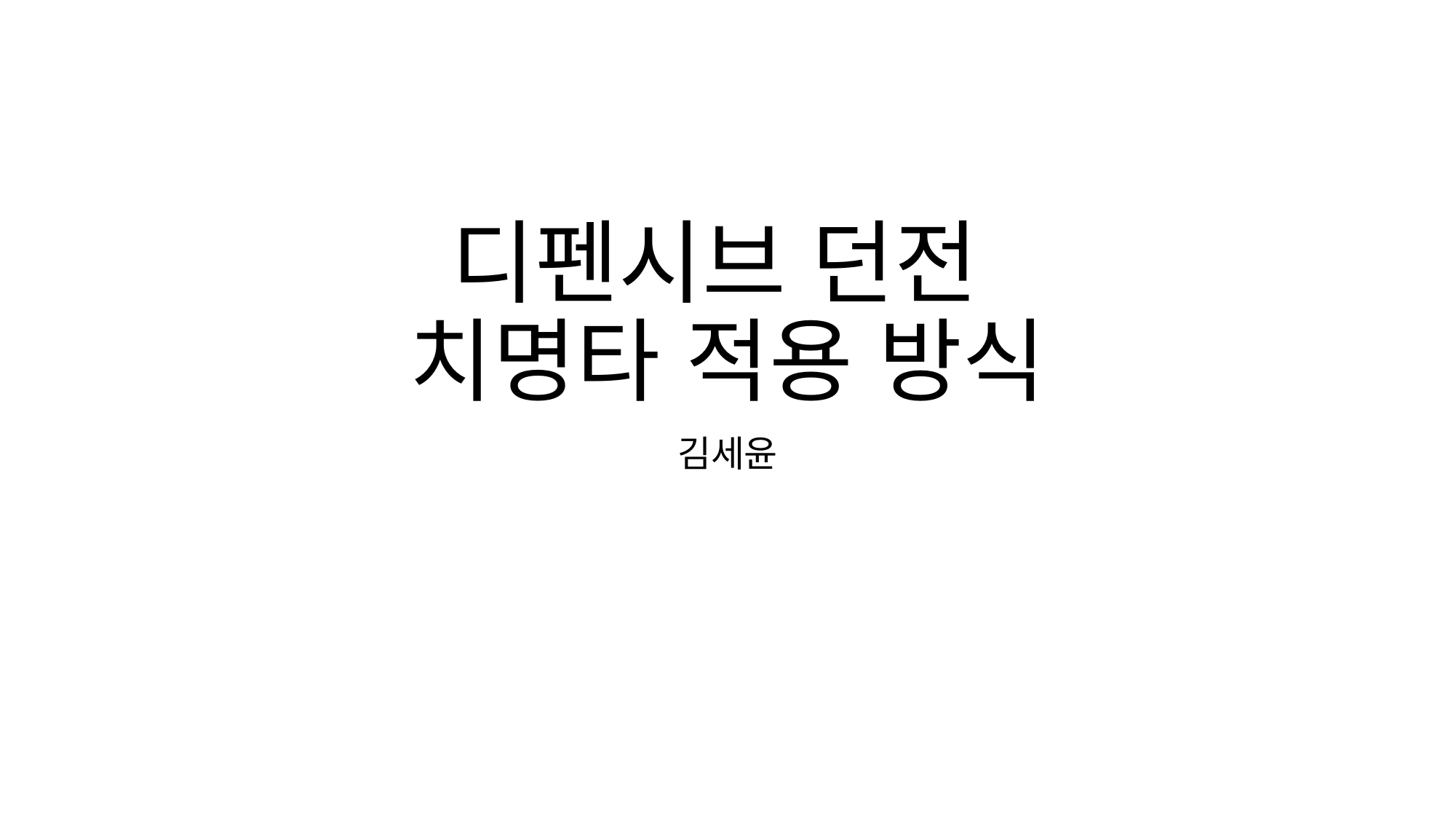

# 디펜시브 던전 치명타 적용 방식
김세윤